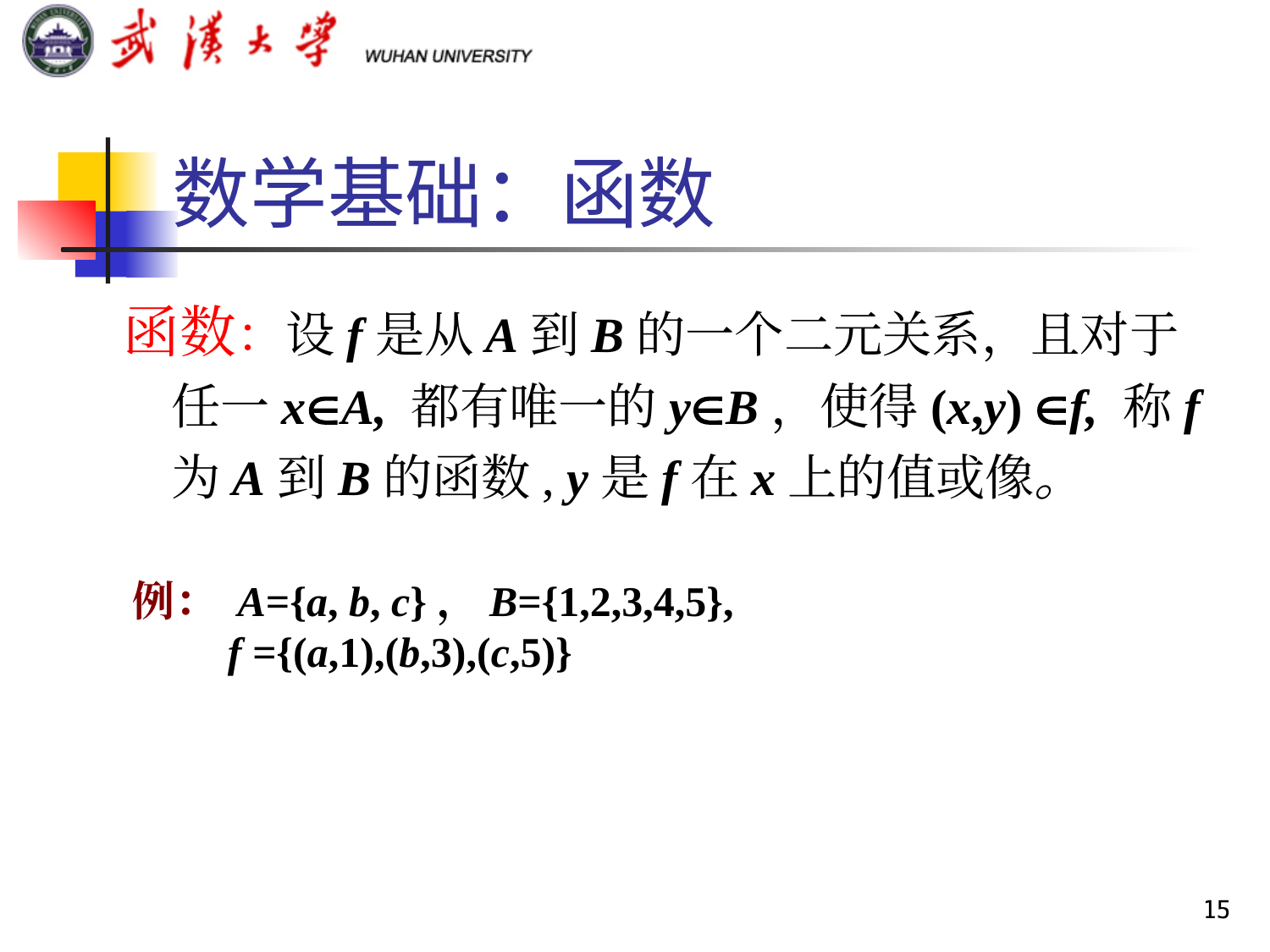

# 数学基础：函数
函数：设f是从A到B的一个二元关系，且对于任一x∈A, 都有唯一的y∈B，使得(x,y) ∈f, 称f为A到B的函数, y是f在x上的值或像。
例： A={a, b, c}，B={1,2,3,4,5},
         f ={(a,1),(b,3),(c,5)}
15